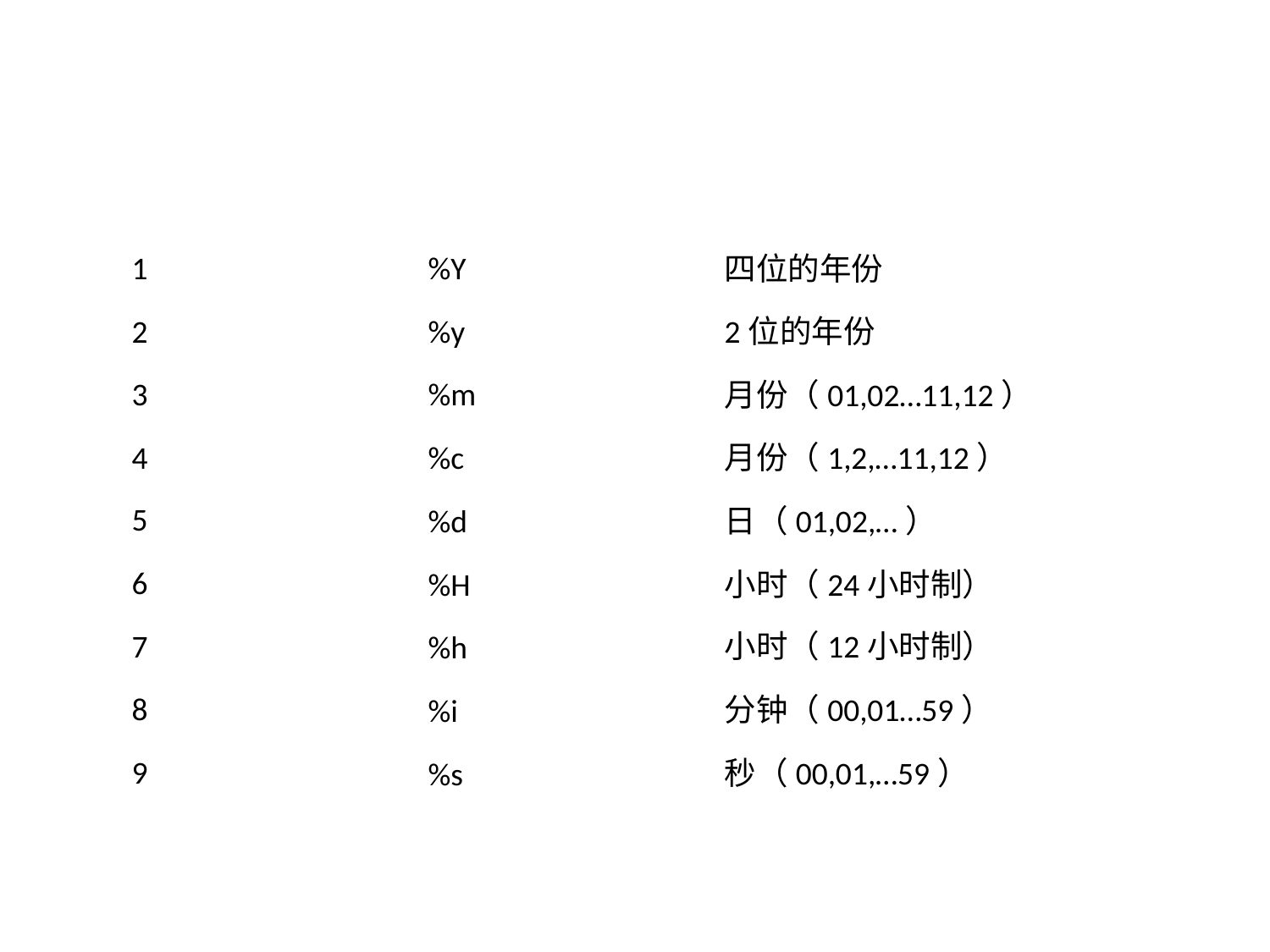

序号
格式符
%Y
功能
四位的年份
1
2
3
4
5
6
7
8
9
2位的年份
%y
月份（01,02…11,12）
月份（1,2,…11,12）
日（01,02,…）
小时（24小时制）
小时（12小时制）
分钟（00,01…59）
秒（00,01,…59）
%m
%c
%d
%H
%h
%i
%s